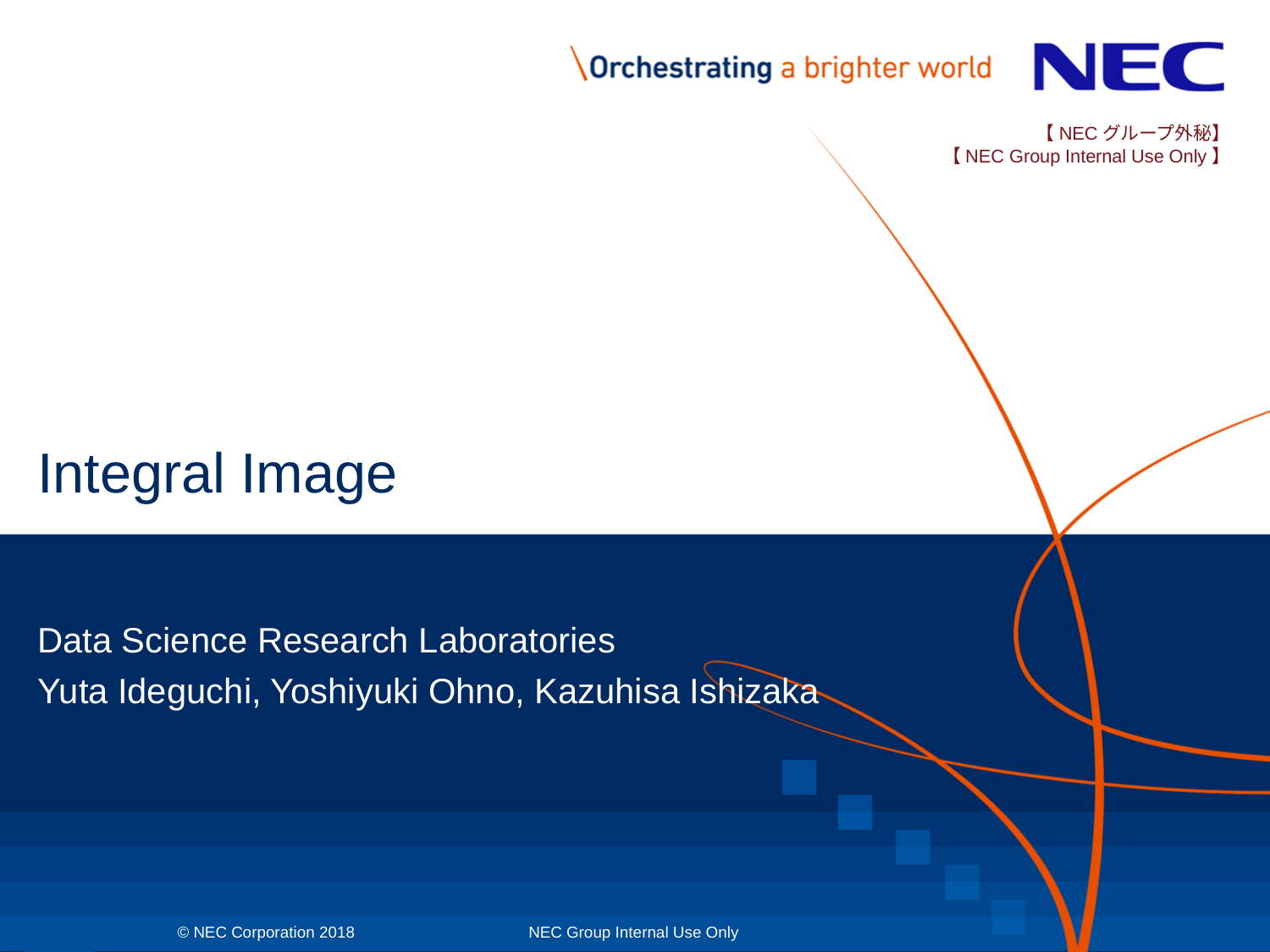

【NECグループ外秘】
【NEC Group Internal Use Only】

# Integral Image

Data Science Research Laboratories
Yuta Ideguchi, Yoshiyuki Ohno, Kazuhisa Ishizaka